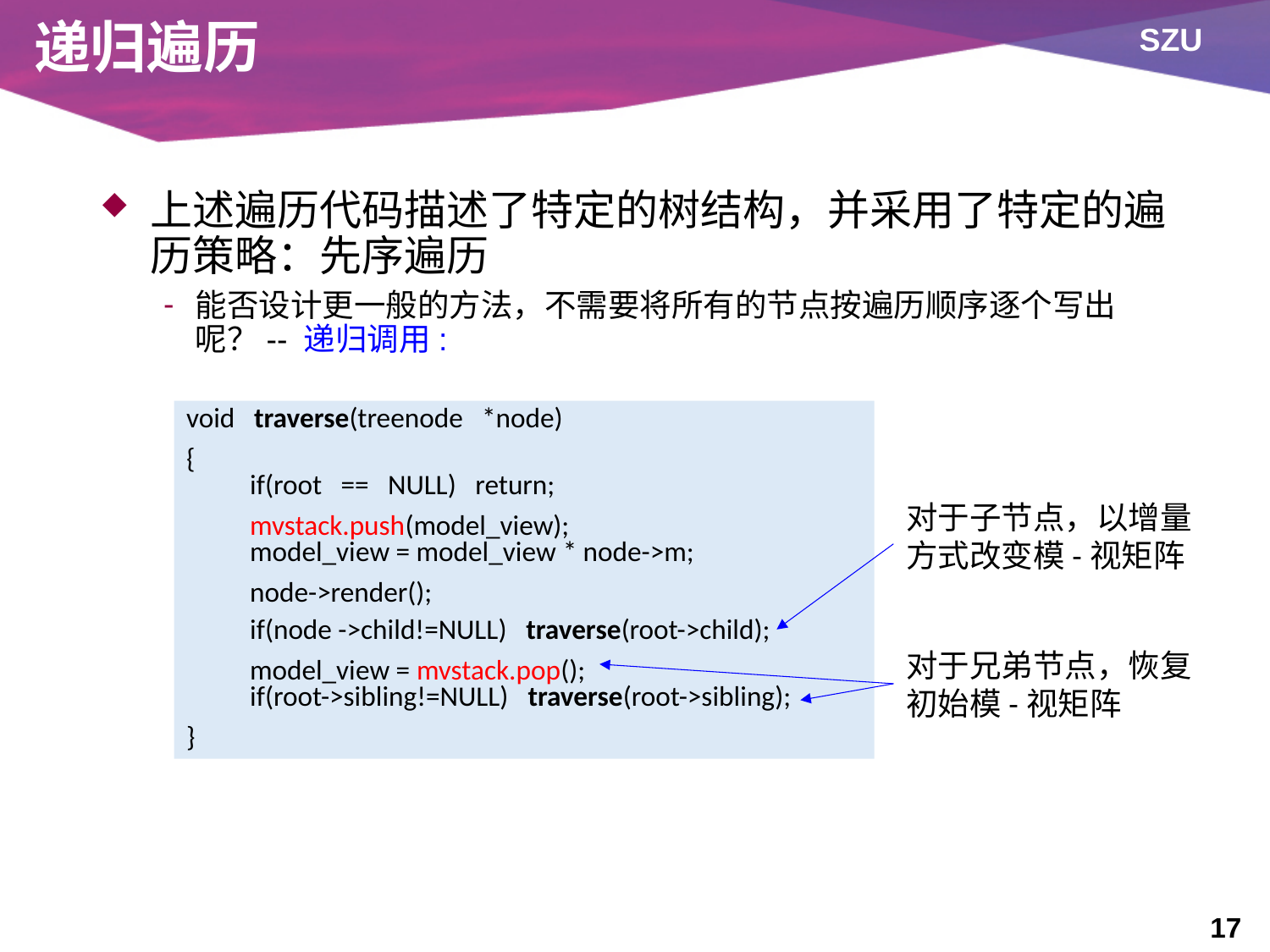

# 递归遍历
上述遍历代码描述了特定的树结构，并采用了特定的遍历策略：先序遍历
能否设计更一般的方法，不需要将所有的节点按遍历顺序逐个写出呢？-- 递归调用:

void   traverse(treenode   *node)
{
if(root   ==   NULL)   return;
mvstack.push(model_view);
model_view = model_view * node->m;
node->render();
if(node ->child!=NULL)   traverse(root->child);
model_view = mvstack.pop();
if(root->sibling!=NULL)   traverse(root->sibling);
}
对于子节点，以增量方式改变模-视矩阵
对于兄弟节点，恢复初始模-视矩阵

17